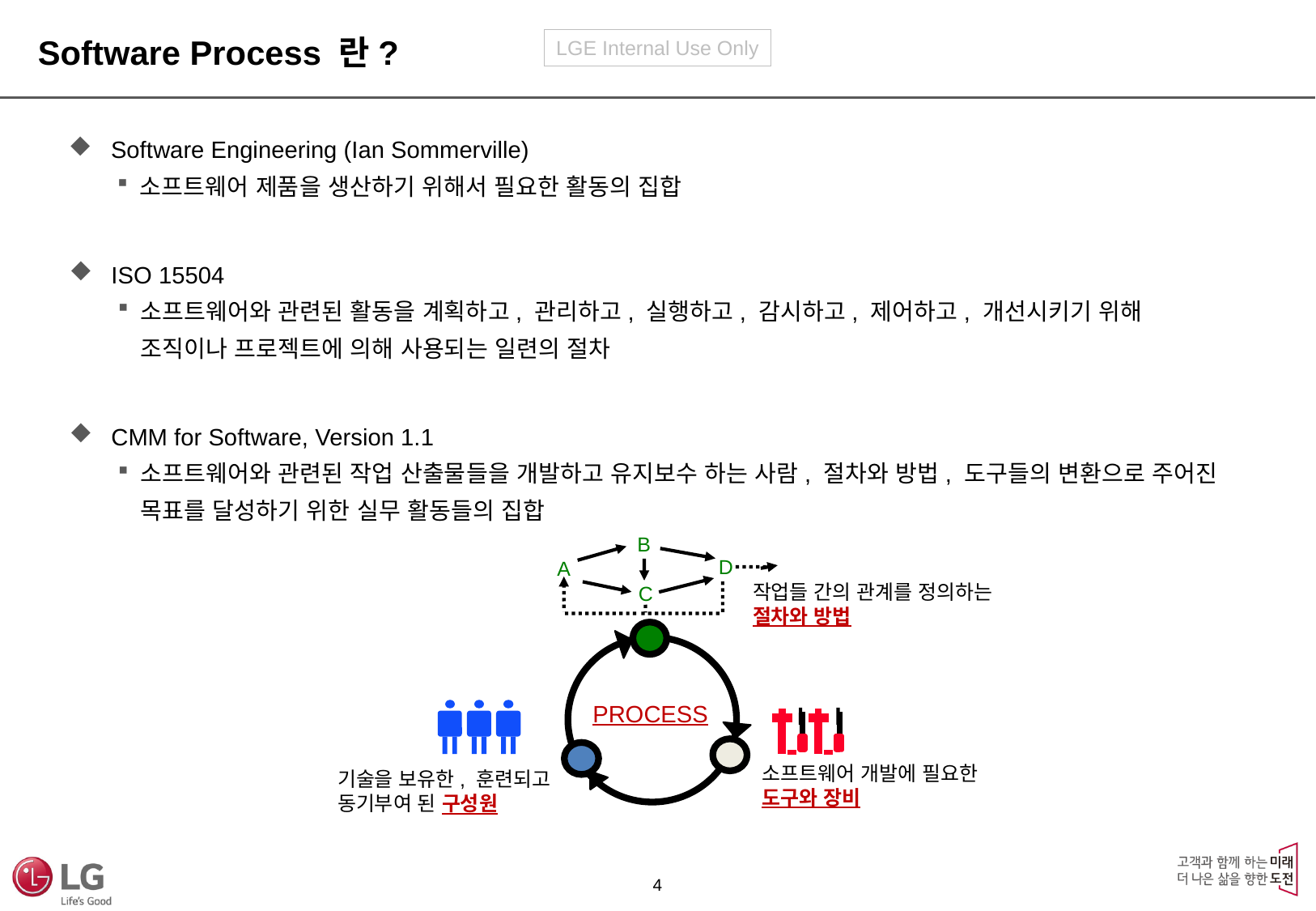

Software Process 란?
  Software Engineering (Ian Sommerville)
소프트웨어 제품을 생산하기 위해서 필요한 활동의 집합
  ISO 15504
소프트웨어와 관련된 활동을 계획하고, 관리하고, 실행하고, 감시하고, 제어하고, 개선시키기 위해 조직이나 프로젝트에 의해 사용되는 일련의 절차
  CMM for Software, Version 1.1
소프트웨어와 관련된 작업 산출물들을 개발하고 유지보수 하는 사람, 절차와 방법, 도구들의 변환으로 주어진 목표를 달성하기 위한 실무 활동들의 집합
B

D
A

작업들 간의 관계를 정의하는
절차와 방법

C

PROCESS

소프트웨어 개발에 필요한
도구와 장비
기술을 보유한, 훈련되고
동기부여 된 구성원

4